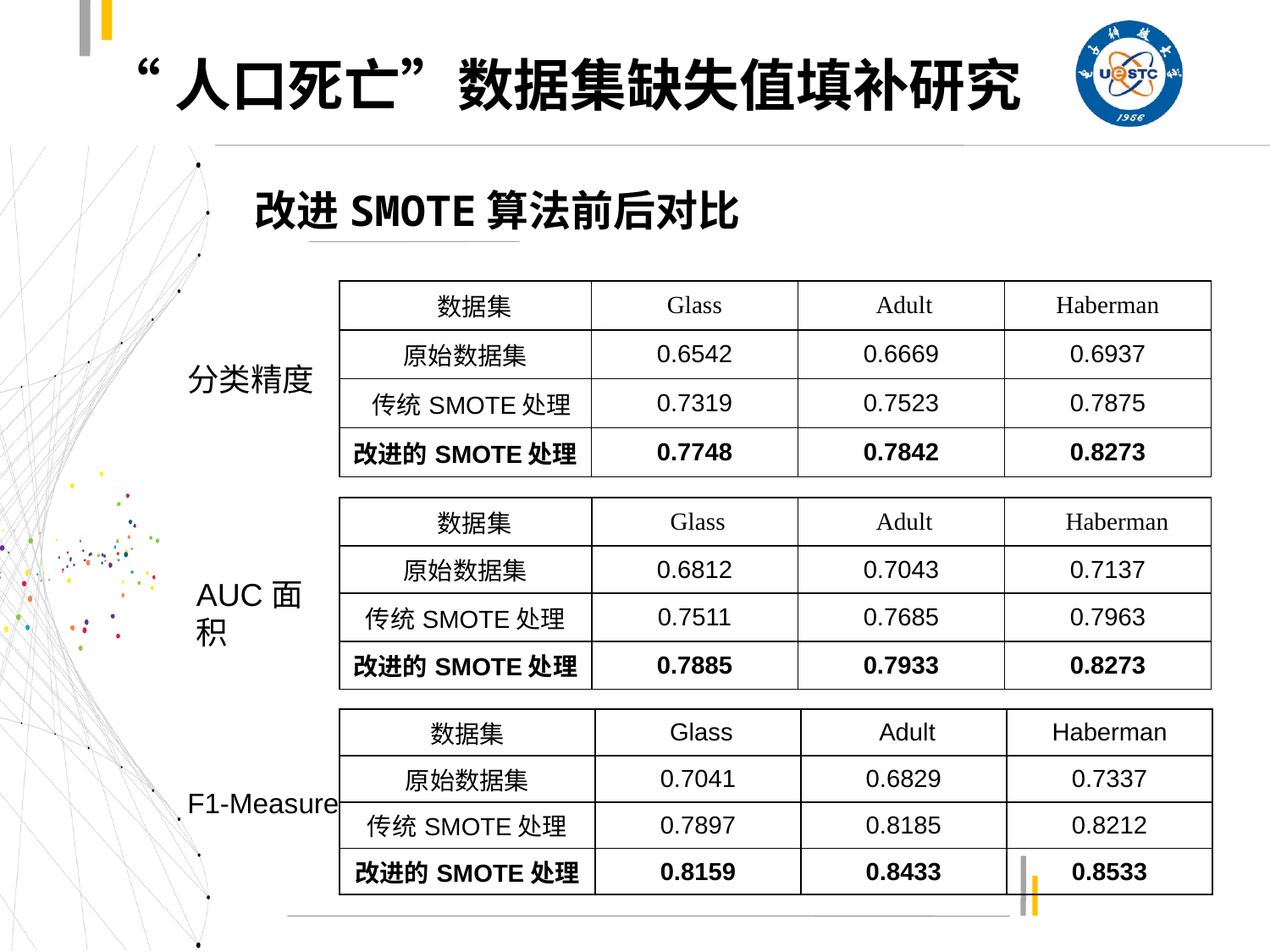

# “人口死亡”数据集缺失值填补研究
改进SMOTE算法前后对比

| 数据集 | Glass | Adult | Haberman |
| --- | --- | --- | --- |
| 原始数据集 | 0.6542 | 0.6669 | 0.6937 |
| 传统SMOTE处理 | 0.7319 | 0.7523 | 0.7875 |
| 改进的SMOTE处理 | 0.7748 | 0.7842 | 0.8273 |
分类精度
| 数据集 | Glass | Adult | Haberman |
| --- | --- | --- | --- |
| 原始数据集 | 0.6812 | 0.7043 | 0.7137 |
| 传统SMOTE处理 | 0.7511 | 0.7685 | 0.7963 |
| 改进的SMOTE处理 | 0.7885 | 0.7933 | 0.8273 |
AUC面积
| 数据集 | Glass | Adult | Haberman |
| --- | --- | --- | --- |
| 原始数据集 | 0.7041 | 0.6829 | 0.7337 |
| 传统SMOTE处理 | 0.7897 | 0.8185 | 0.8212 |
| 改进的SMOTE处理 | 0.8159 | 0.8433 | 0.8533 |
F1-Measure